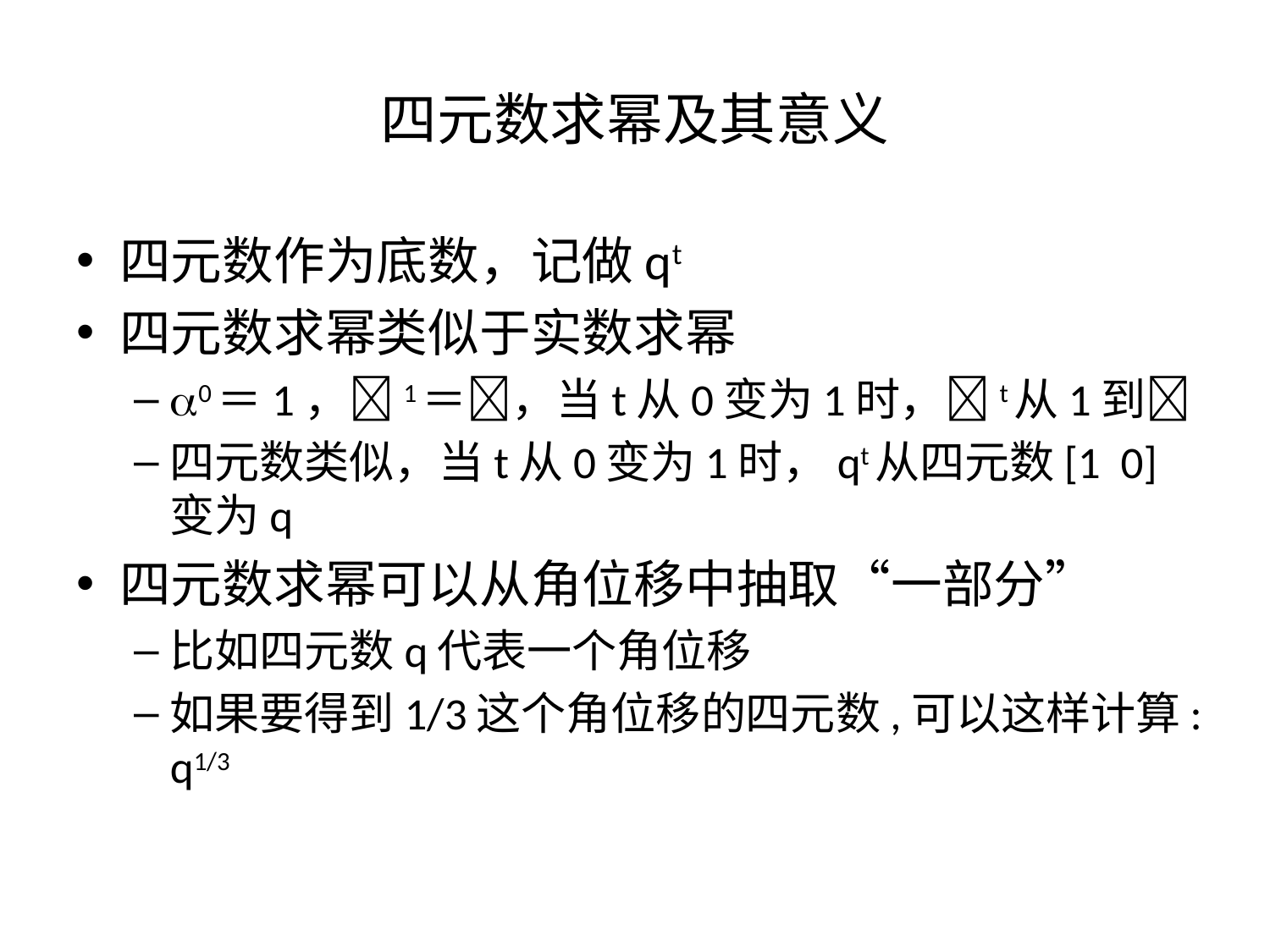

# 四元数求幂及其意义
四元数作为底数，记做qt
四元数求幂类似于实数求幂
α0＝1，α1＝α，当t从0变为1时，αt从1到α
四元数类似，当t从0变为1时，qt从四元数[1  0]变为q
四元数求幂可以从角位移中抽取“一部分”
比如四元数q代表一个角位移
如果要得到1/3这个角位移的四元数,可以这样计算:q1/3